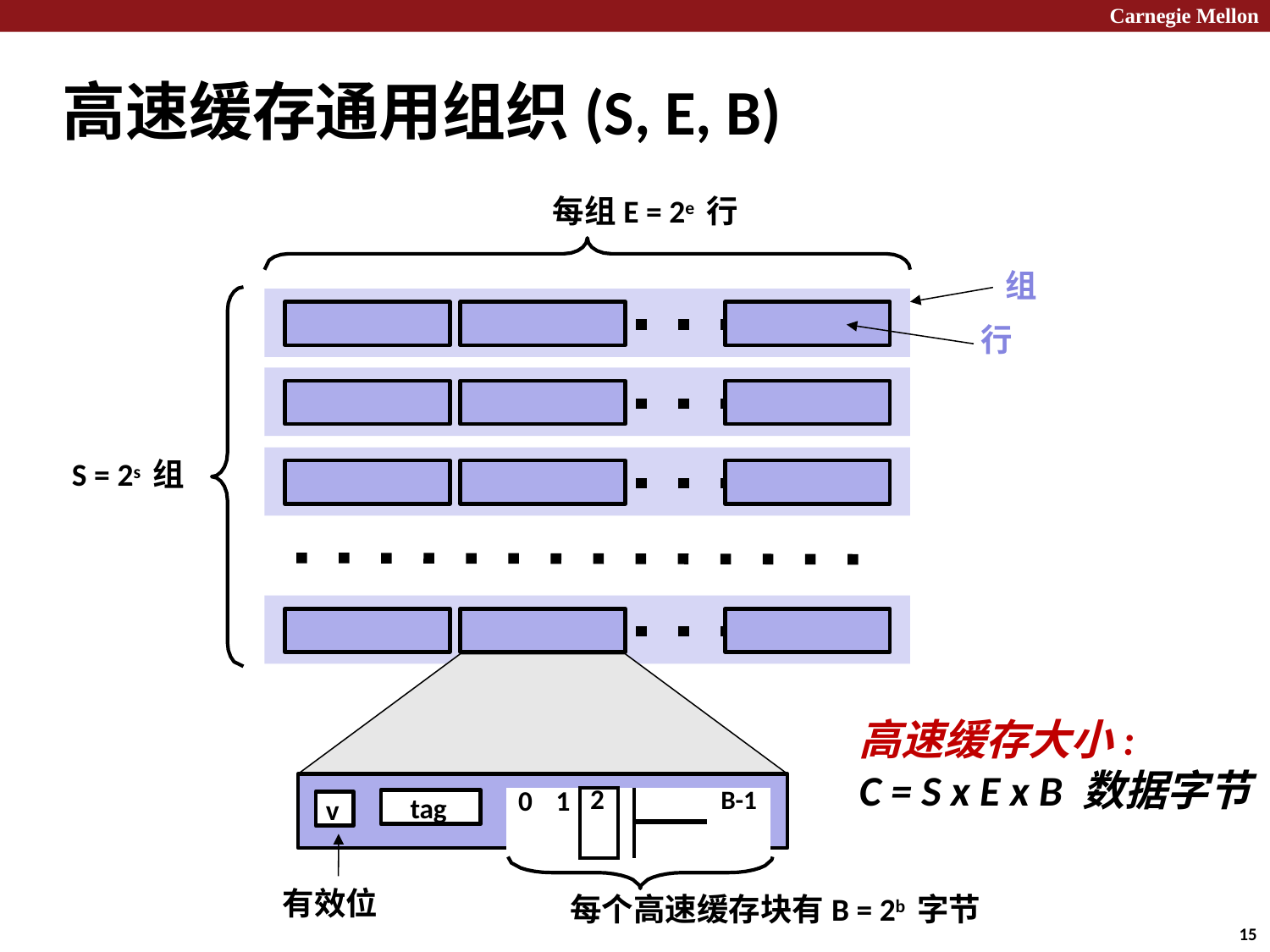

Carnegie Mellon
# 高速缓存通用组织(S, E, B)
每组E = 2e 行
组  行

S = 2s 组

高速缓存大小:
C = S x E x B 数据字节

| 0 | 1 | 2 |  |  | B-1 |
| --- | --- | --- | --- | --- | --- |
|  |  |  |  |  |  |
tag
v

有效位
每个高速缓存块有B = 2b 字节
15